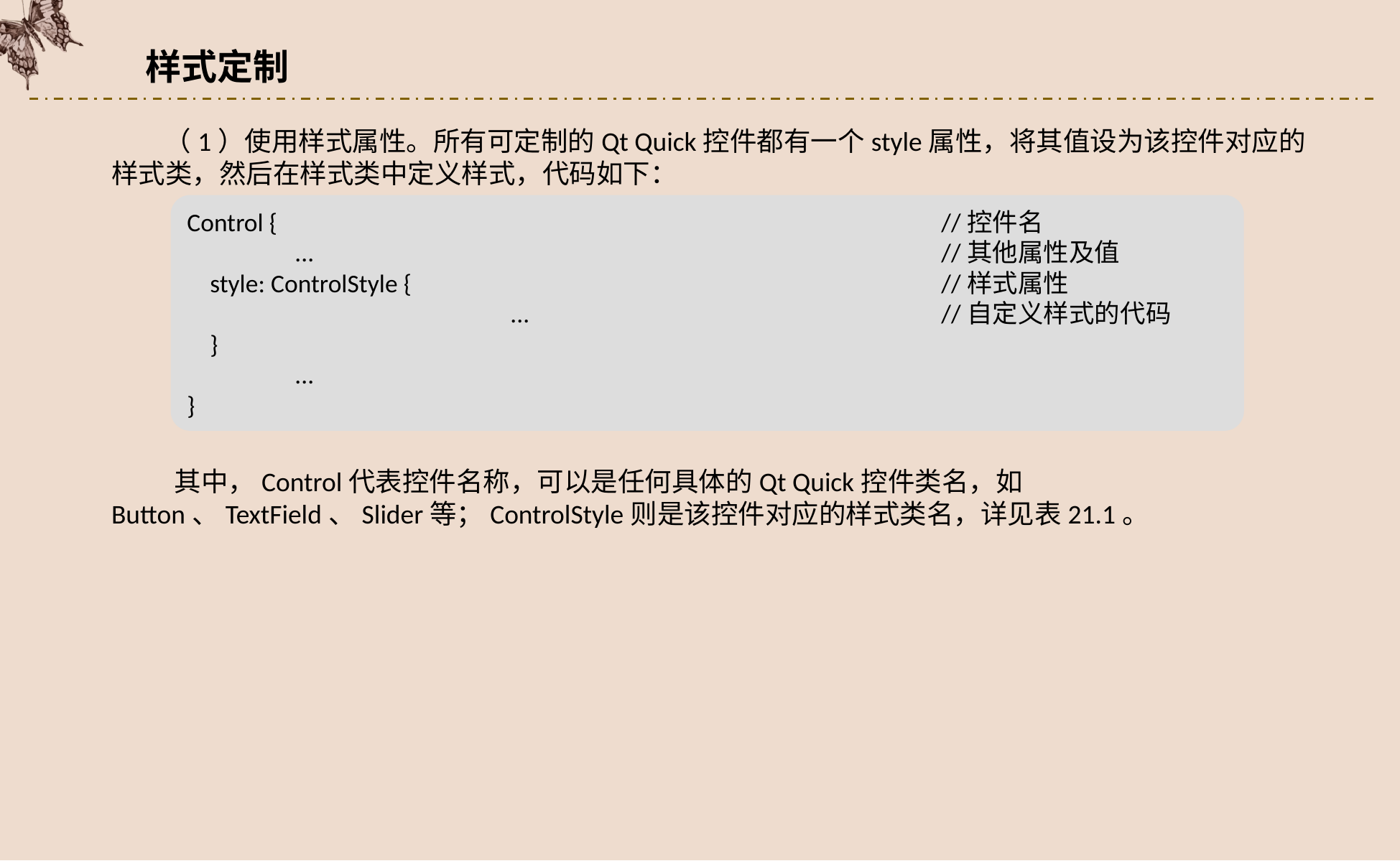

样式定制
（1）使用样式属性。所有可定制的Qt Quick控件都有一个style属性，将其值设为该控件对应的样式类，然后在样式类中定义样式，代码如下：
Control {							//控件名
	...						//其他属性及值
    style: ControlStyle {					//样式属性
			...				//自定义样式的代码
    }
	...
}
其中，Control代表控件名称，可以是任何具体的Qt Quick控件类名，如Button、TextField、Slider等；ControlStyle则是该控件对应的样式类名，详见表21.1。